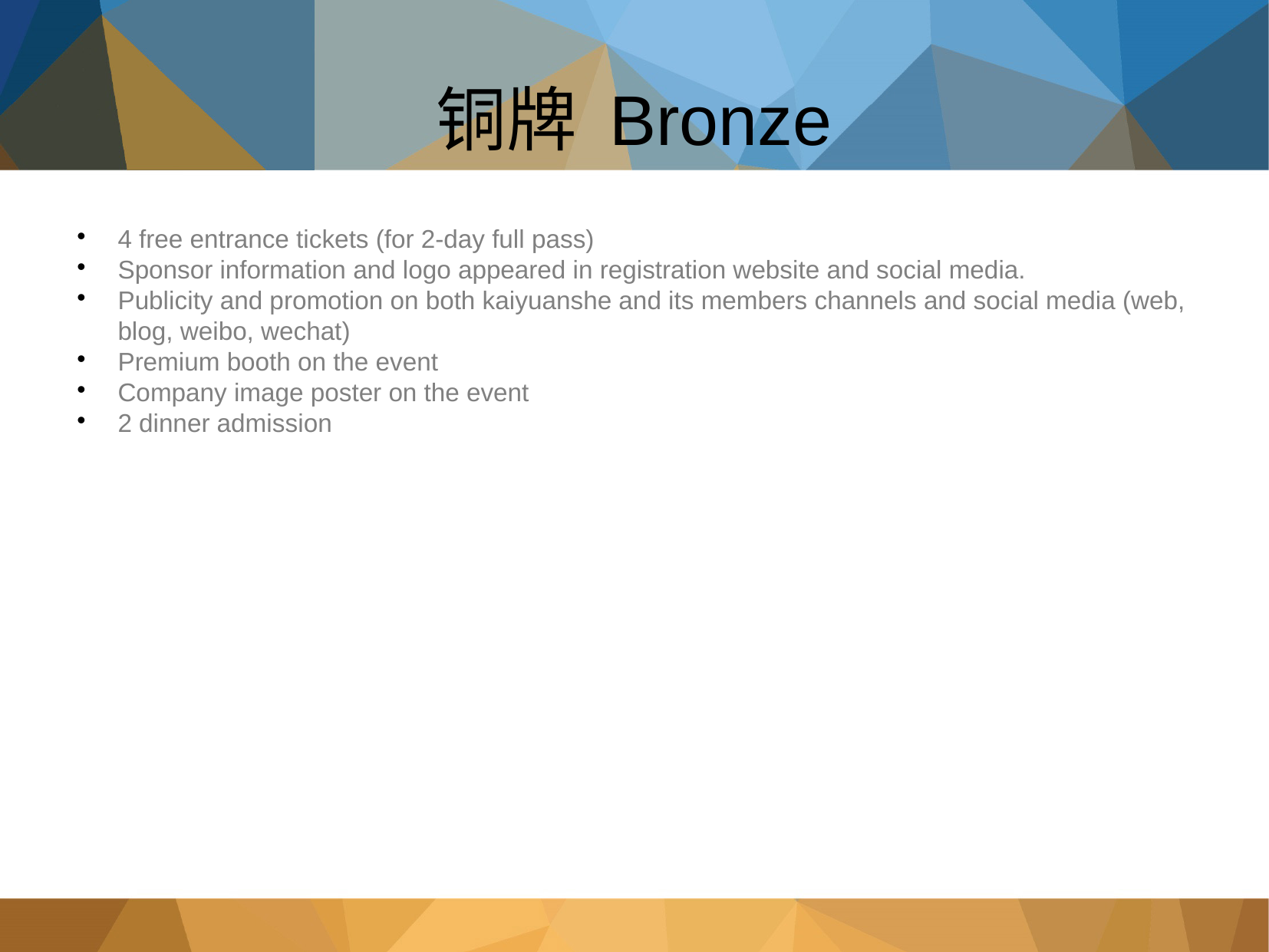

铜牌 Bronze
4 free entrance tickets (for 2-day full pass)
Sponsor information and logo appeared in registration website and social media.
Publicity and promotion on both kaiyuanshe and its members channels and social media (web, blog, weibo, wechat)
Premium booth on the event
Company image poster on the event
2 dinner admission